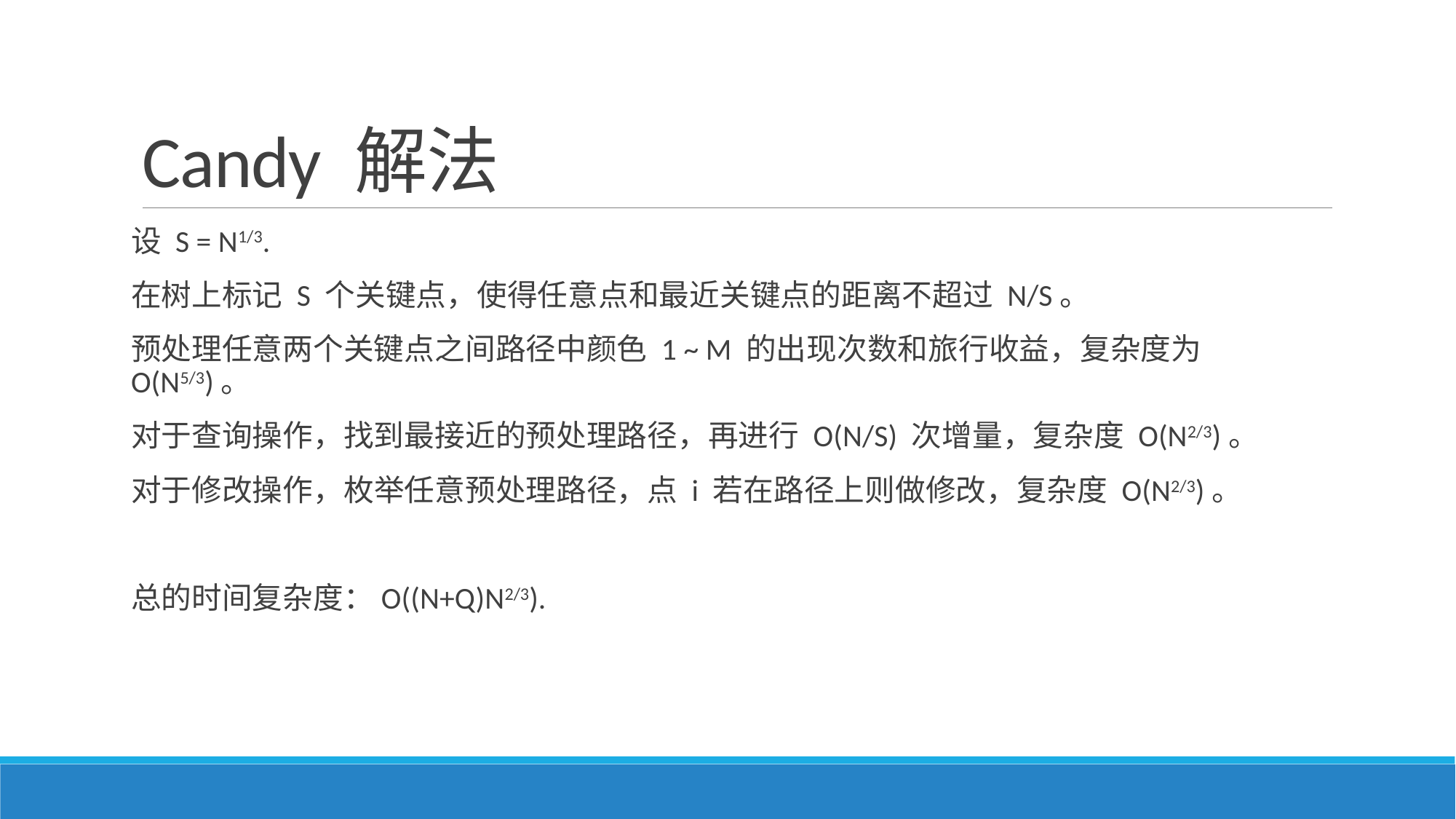

# Candy 解法
设 S = N1/3.
在树上标记 S 个关键点，使得任意点和最近关键点的距离不超过 N/S。
预处理任意两个关键点之间路径中颜色 1 ~ M 的出现次数和旅行收益，复杂度为 O(N5/3)。
对于查询操作，找到最接近的预处理路径，再进行 O(N/S) 次增量，复杂度 O(N2/3)。
对于修改操作，枚举任意预处理路径，点 i 若在路径上则做修改，复杂度 O(N2/3)。

总的时间复杂度：O((N+Q)N2/3).